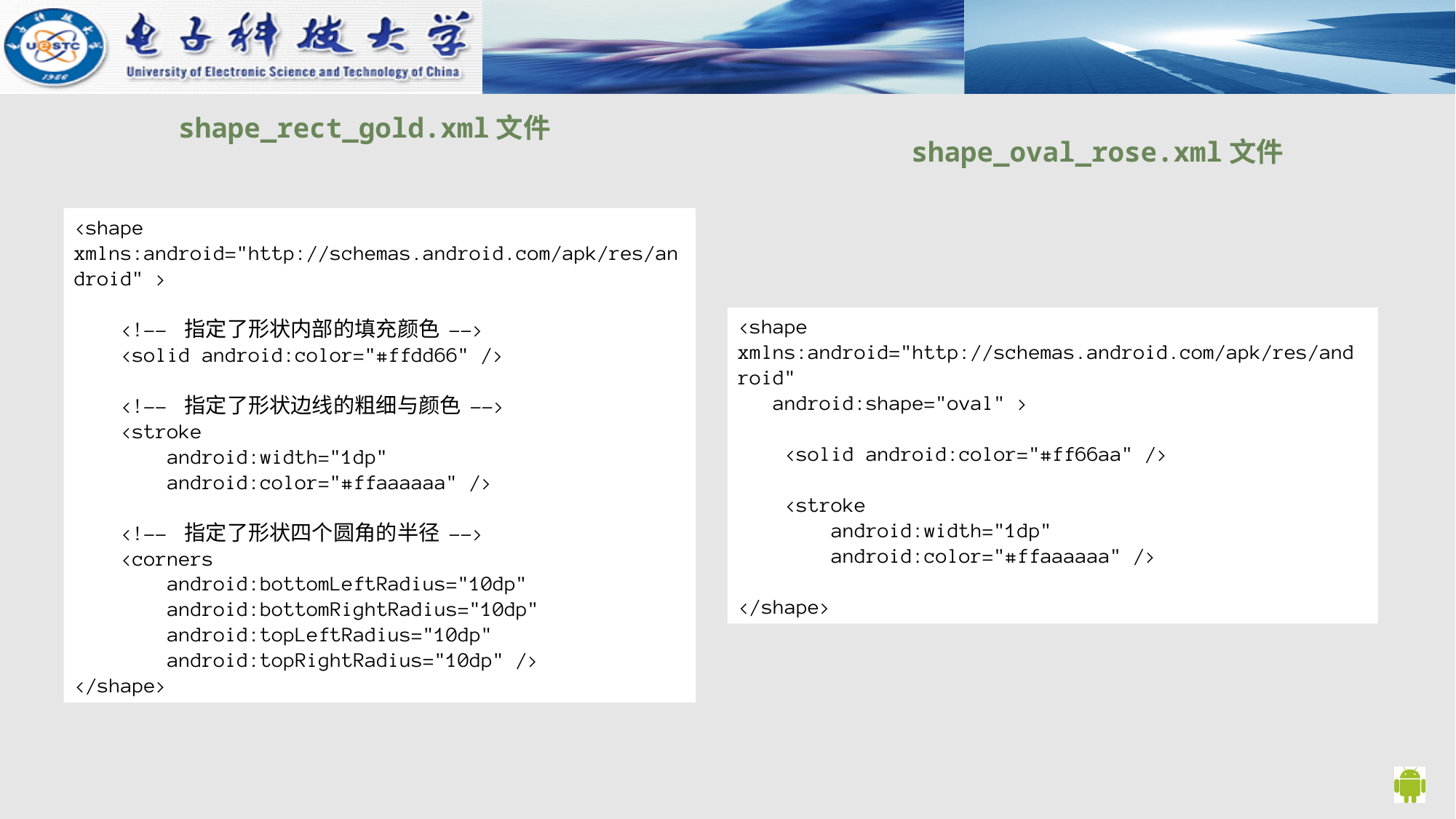

shape_rect_gold.xml文件
shape_oval_rose.xml文件
<shape xmlns:android="http://schemas.android.com/apk/res/android" >
    <!-- 指定了形状内部的填充颜色 -->
    <solid android:color="#ffdd66" />
    <!-- 指定了形状边线的粗细与颜色 -->
    <stroke
        android:width="1dp"
        android:color="#ffaaaaaa" />
    <!-- 指定了形状四个圆角的半径 -->
    <corners
        android:bottomLeftRadius="10dp"
        android:bottomRightRadius="10dp"
        android:topLeftRadius="10dp"
        android:topRightRadius="10dp" />
</shape>
<shape xmlns:android="http://schemas.android.com/apk/res/android"
   android:shape="oval" >
    <solid android:color="#ff66aa" />
    <stroke
        android:width="1dp"
        android:color="#ffaaaaaa" />
</shape>